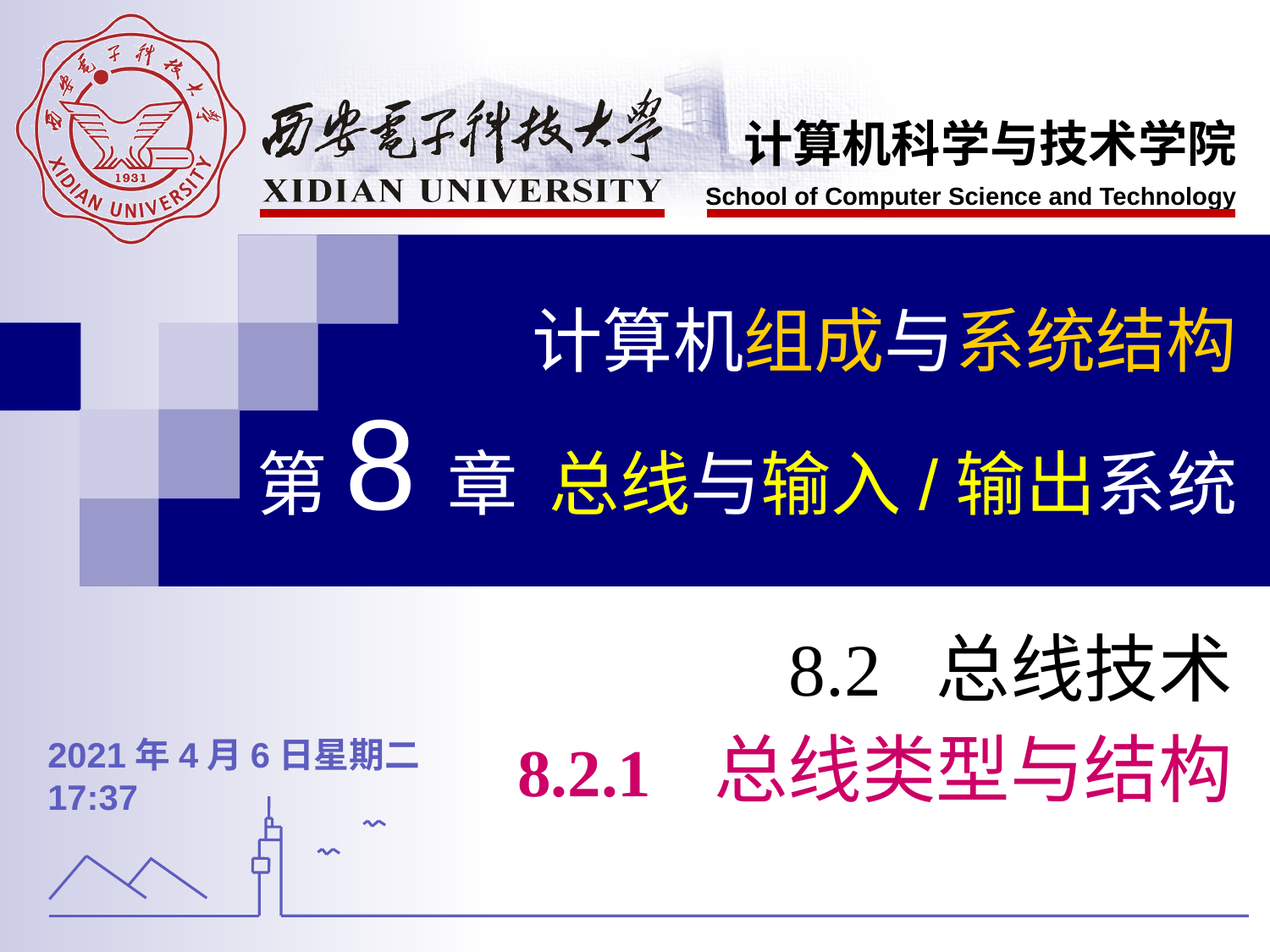

计算机组成与系统结构
第8章  总线与输入/输出系统
8.2  总线技术
8.2.1 总线类型与结构